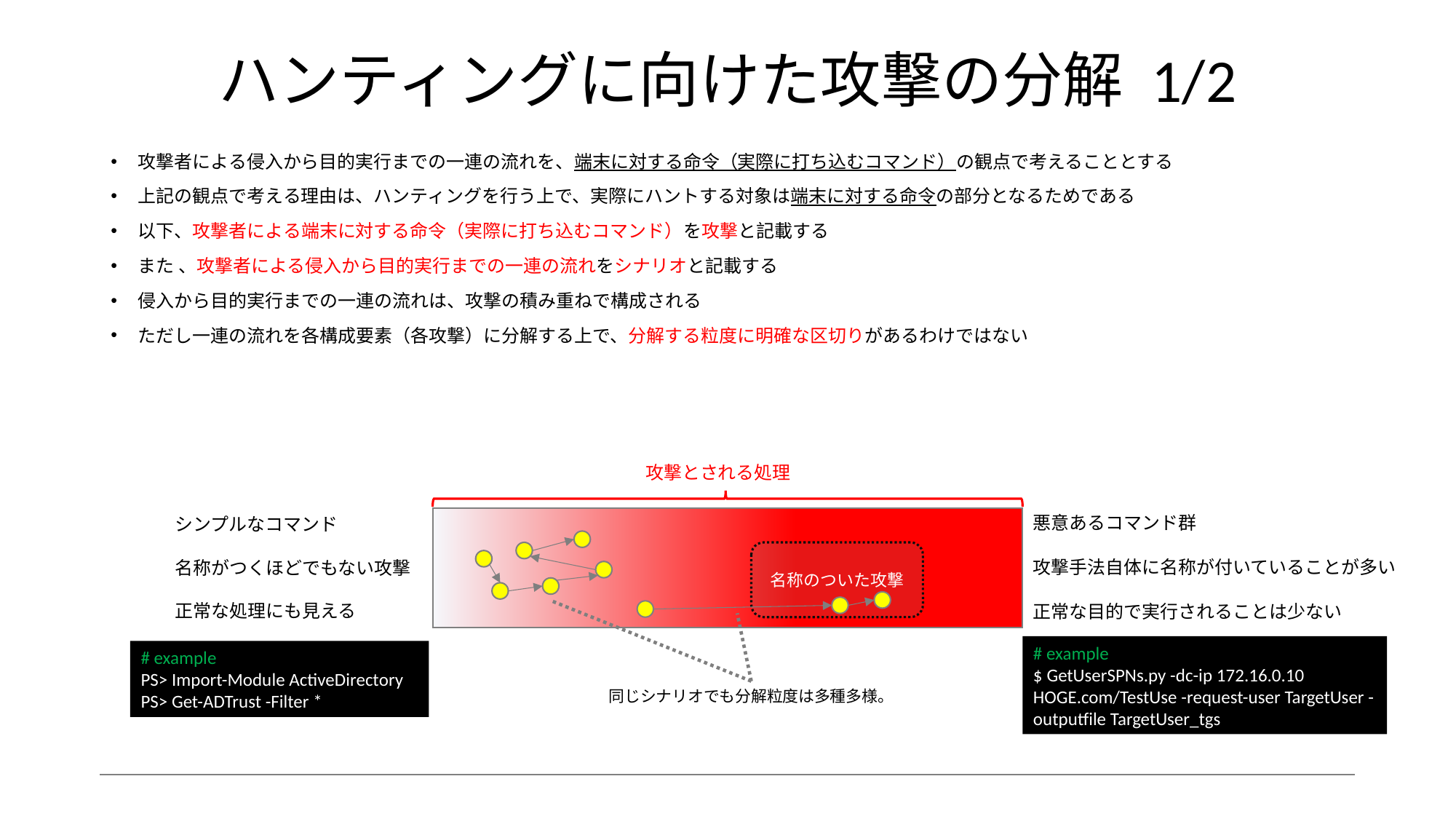

# ハンティングに向けた攻撃の分解 1/2
攻撃者による侵入から目的実行までの一連の流れを、端末に対する命令（実際に打ち込むコマンド）の観点で考えることとする
上記の観点で考える理由は、ハンティングを行う上で、実際にハントする対象は端末に対する命令の部分となるためである
以下、攻撃者による端末に対する命令（実際に打ち込むコマンド）を攻撃と記載する
また 、攻撃者による侵入から目的実行までの一連の流れをシナリオと記載する
侵入から目的実行までの一連の流れは、攻撃の積み重ねで構成される
ただし一連の流れを各構成要素（各攻撃）に分解する上で、分解する粒度に明確な区切りがあるわけではない

攻撃とされる処理
悪意あるコマンド群
シンプルなコマンド

名称のついた攻撃
攻撃手法自体に名称が付いていることが多い
名称がつくほどでもない攻撃
正常な処理にも見える
正常な目的で実行されることは少ない

# example
$ GetUserSPNs.py -dc-ip 172.16.0.10 HOGE.com/TestUse -request-user TargetUser -outputfile TargetUser_tgs
# example
PS> Import-Module ActiveDirectory
PS> Get-ADTrust -Filter *
同じシナリオでも分解粒度は多種多様。